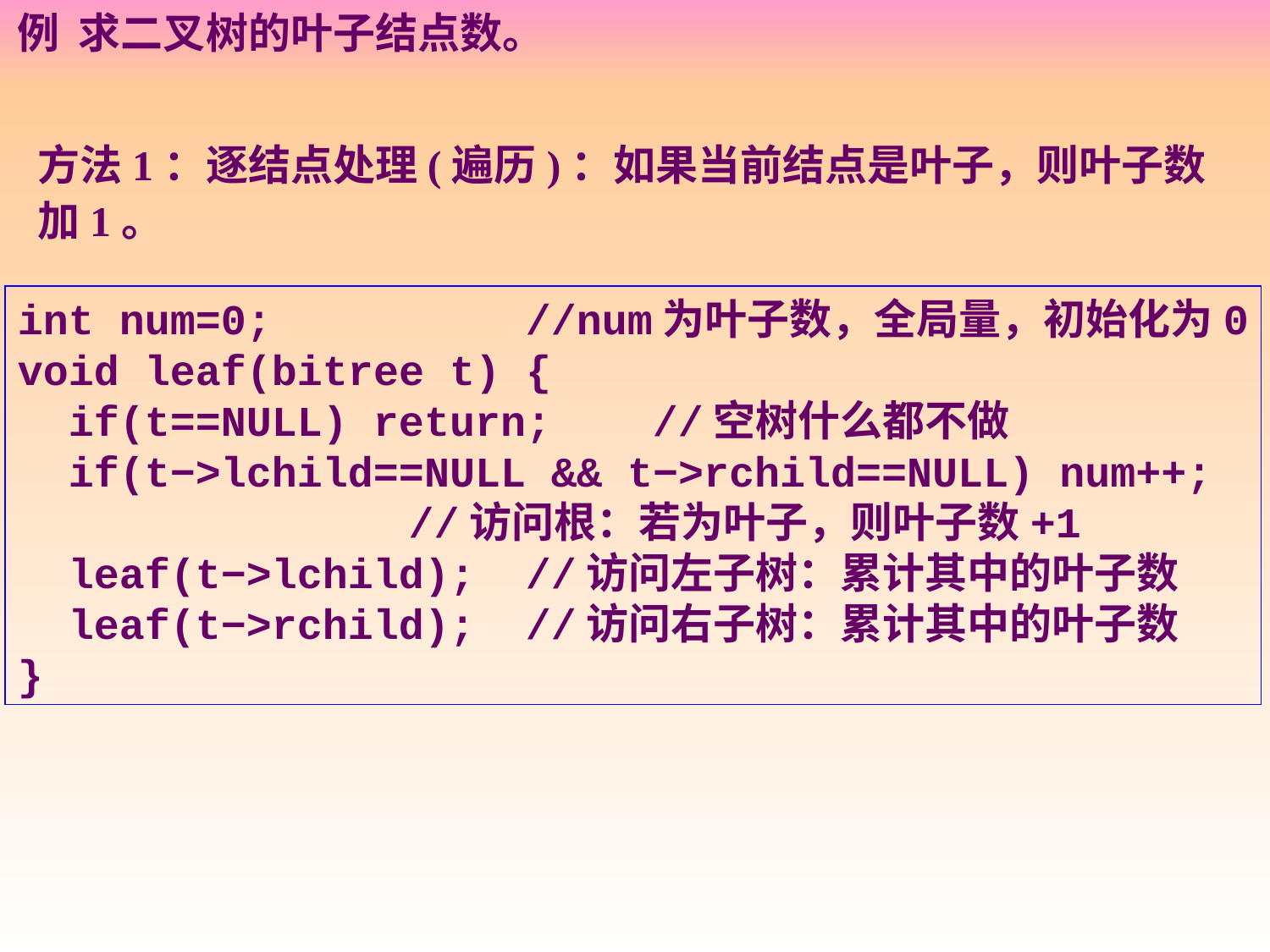

例  求二叉树的叶子结点数。
方法1：逐结点处理(遍历)：如果当前结点是叶子，则叶子数加1。
int num=0;		//num为叶子数，全局量，初始化为0
void leaf(bitree t) {
  if(t==NULL) return;	//空树什么都不做
  if(t−>lchild==NULL && t−>rchild==NULL) num++;
　　　　　　　　　//访问根：若为叶子，则叶子数+1
  leaf(t−>lchild);	//访问左子树：累计其中的叶子数
  leaf(t−>rchild);	//访问右子树：累计其中的叶子数
}